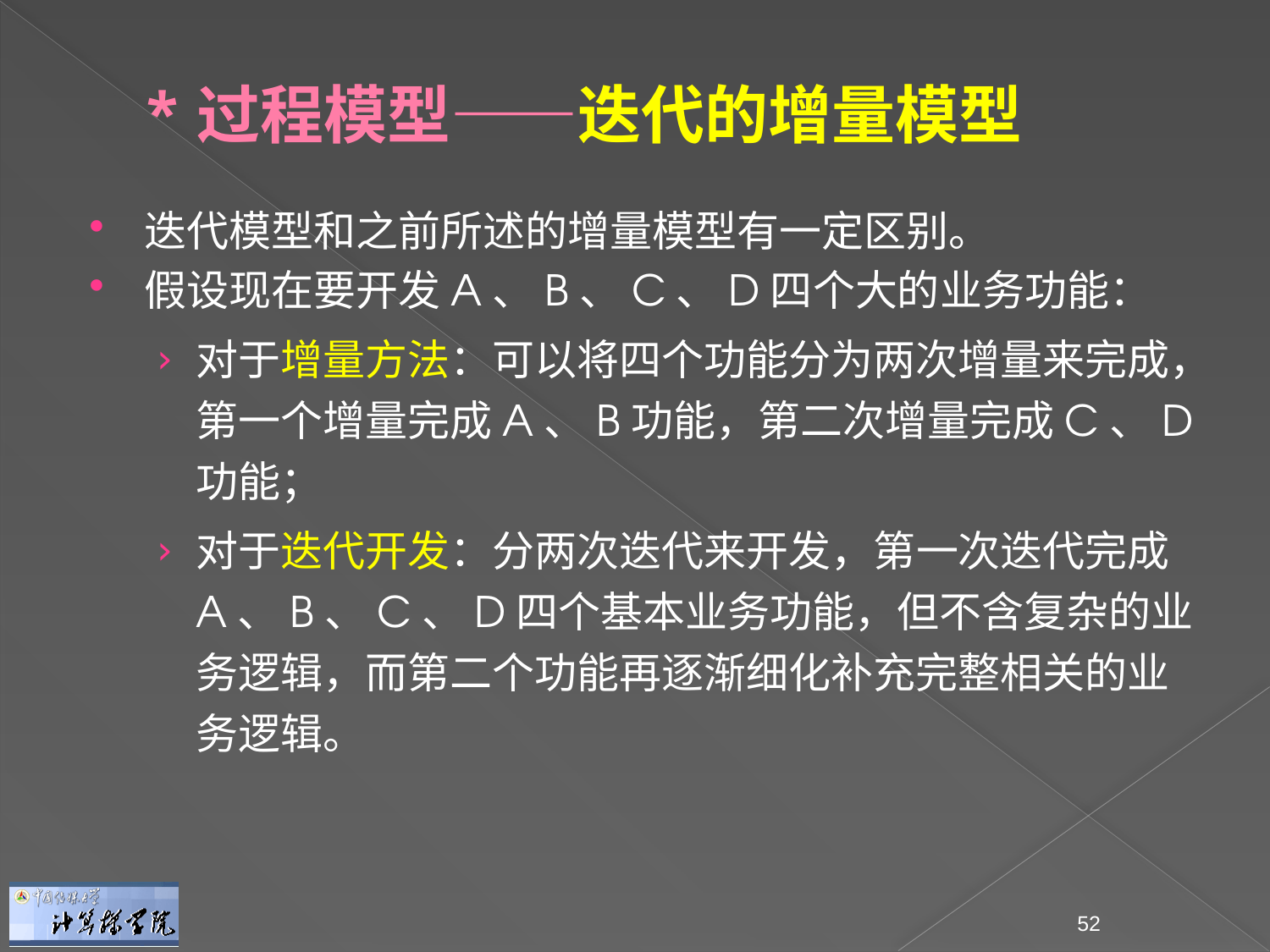

# *过程模型——迭代的增量模型
迭代模型和之前所述的增量模型有一定区别。
假设现在要开发A、B、C、D四个大的业务功能：
对于增量方法：可以将四个功能分为两次增量来完成，第一个增量完成A、B功能，第二次增量完成C、D功能；
对于迭代开发：分两次迭代来开发，第一次迭代完成A、B、C、D四个基本业务功能，但不含复杂的业务逻辑，而第二个功能再逐渐细化补充完整相关的业务逻辑。

52